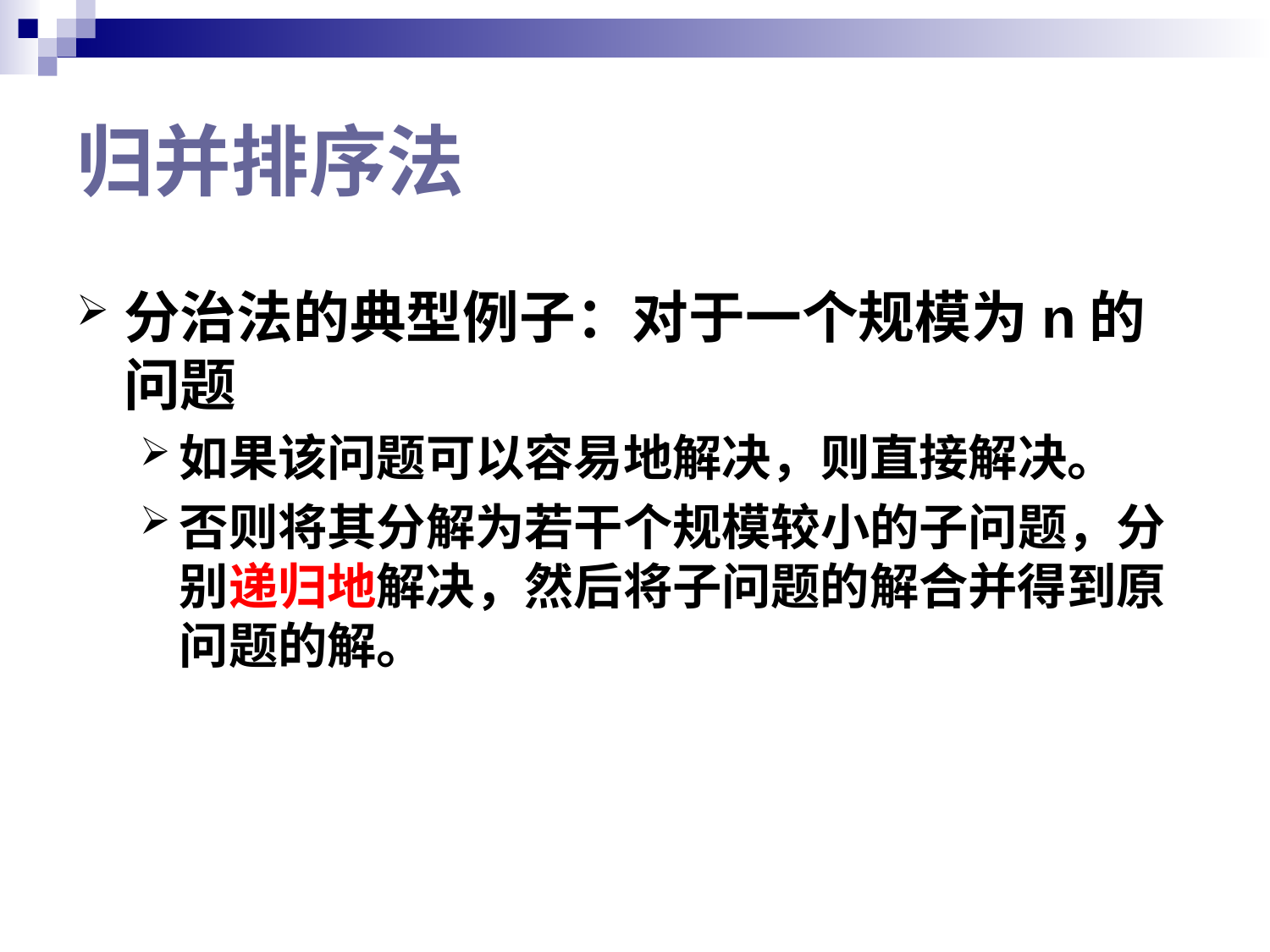

# 归并排序法
分治法的典型例子：对于一个规模为n的问题
如果该问题可以容易地解决，则直接解决。
否则将其分解为若干个规模较小的子问题，分别递归地解决，然后将子问题的解合并得到原问题的解。